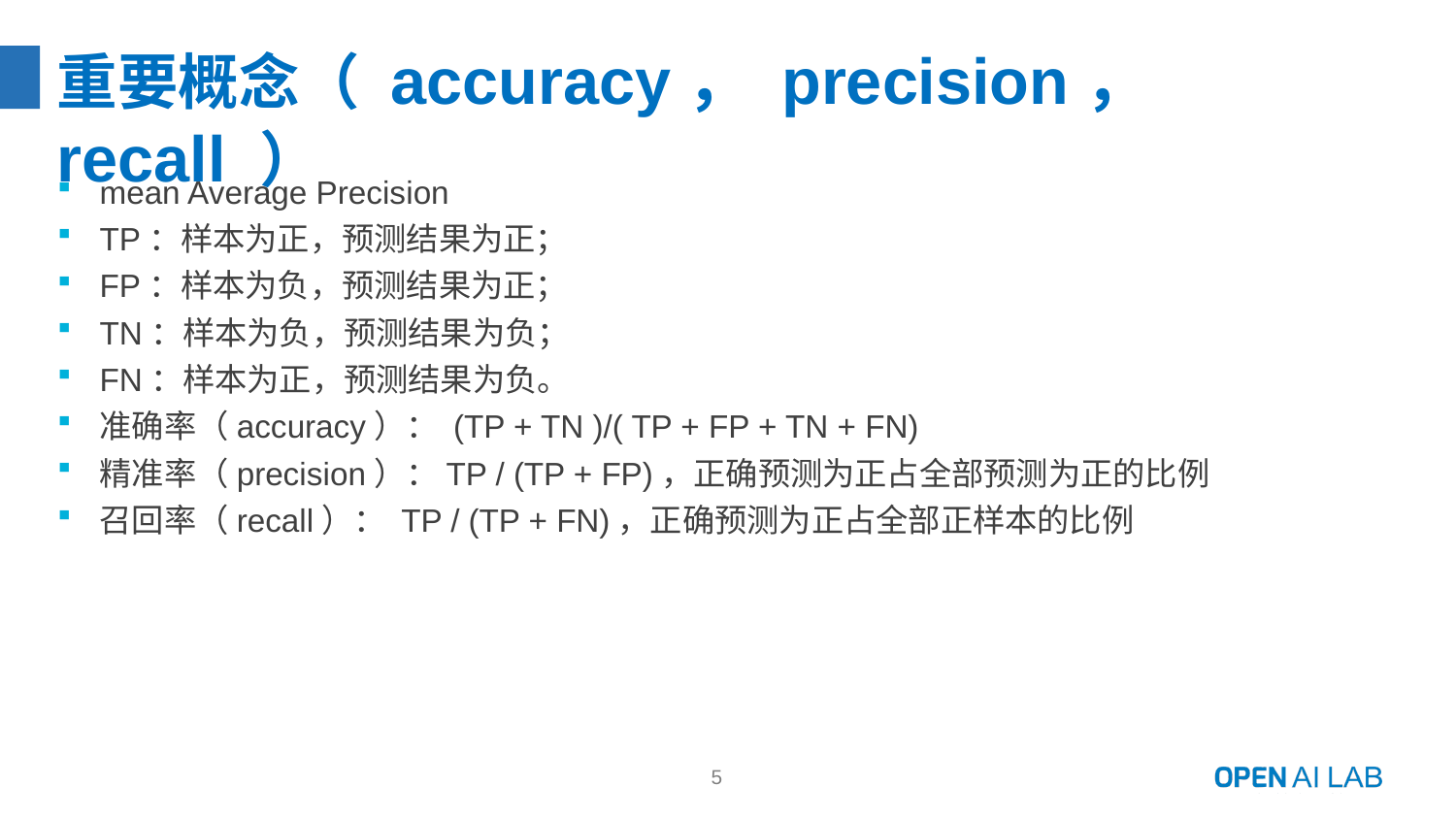

# 重要概念（ accuracy， precision， recall ）

mean Average Precision
TP：样本为正，预测结果为正；
FP：样本为负，预测结果为正；
TN：样本为负，预测结果为负；
FN：样本为正，预测结果为负。
准确率（accuracy）： (TP + TN )/( TP + FP + TN + FN)
精准率（precision）：TP / (TP + FP)，正确预测为正占全部预测为正的比例
召回率（recall）： TP / (TP + FN)，正确预测为正占全部正样本的比例